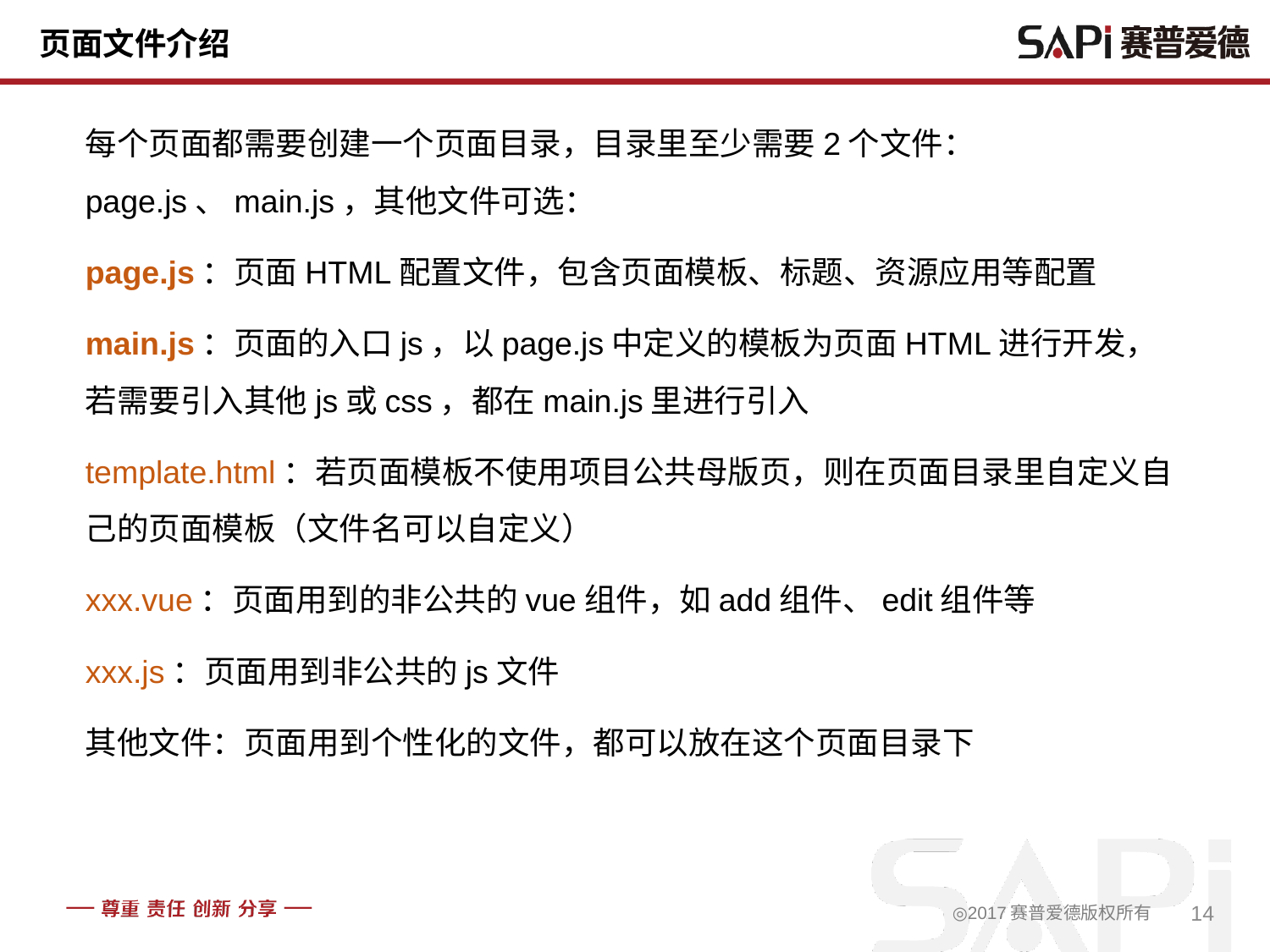

# 页面文件介绍
每个页面都需要创建一个页面目录，目录里至少需要2个文件：page.js、main.js，其他文件可选：
page.js：页面HTML配置文件，包含页面模板、标题、资源应用等配置
main.js：页面的入口js，以page.js中定义的模板为页面HTML进行开发，若需要引入其他js或css，都在main.js里进行引入
template.html：若页面模板不使用项目公共母版页，则在页面目录里自定义自己的页面模板（文件名可以自定义）
xxx.vue：页面用到的非公共的vue组件，如add组件、edit组件等
xxx.js：页面用到非公共的js文件
其他文件：页面用到个性化的文件，都可以放在这个页面目录下
14